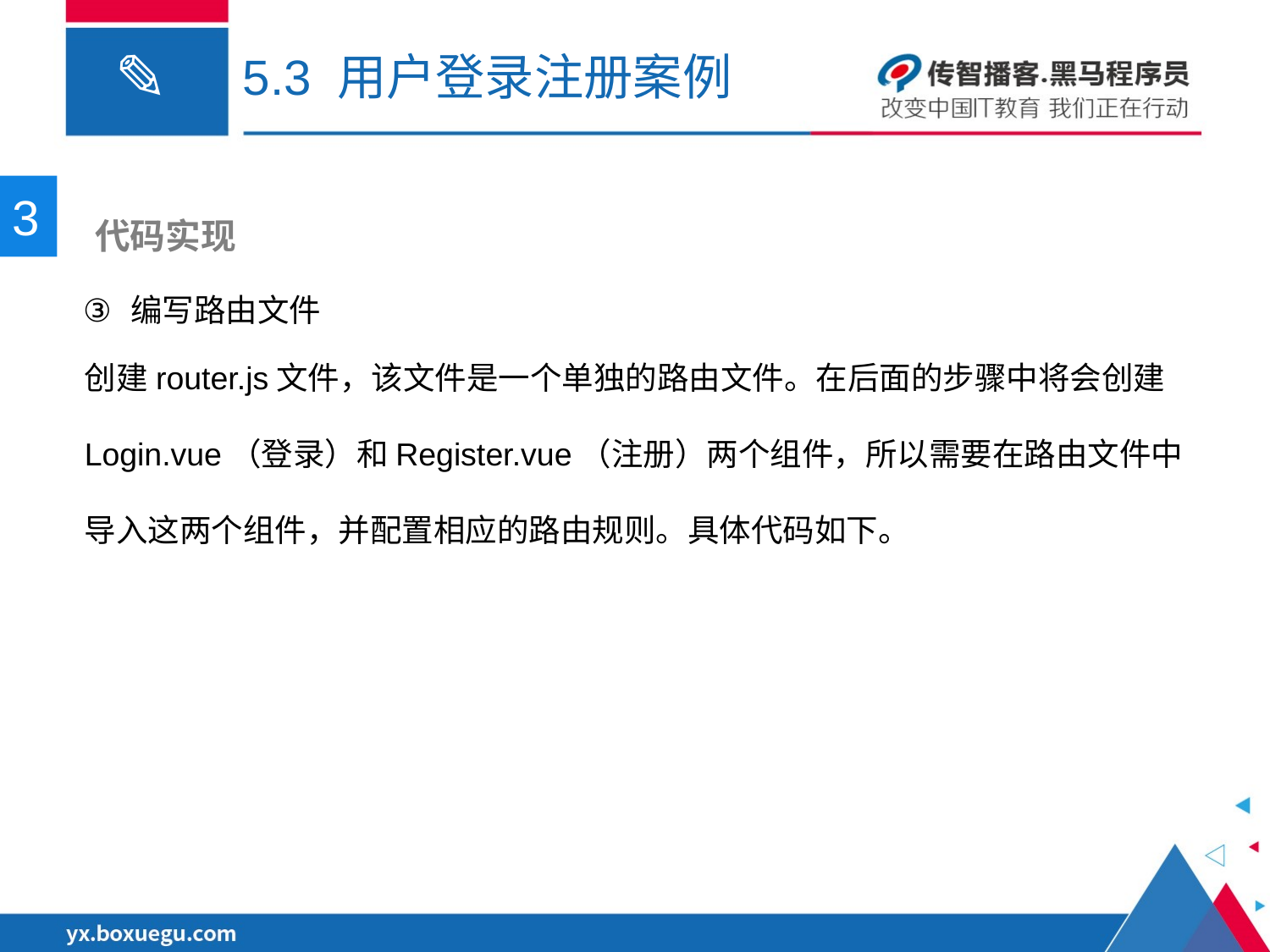

# 5.3 用户登录注册案例

3
  代码实现
编写路由文件
创建router.js文件，该文件是一个单独的路由文件。在后面的步骤中将会创建Login.vue（登录）和Register.vue（注册）两个组件，所以需要在路由文件中导入这两个组件，并配置相应的路由规则。具体代码如下。